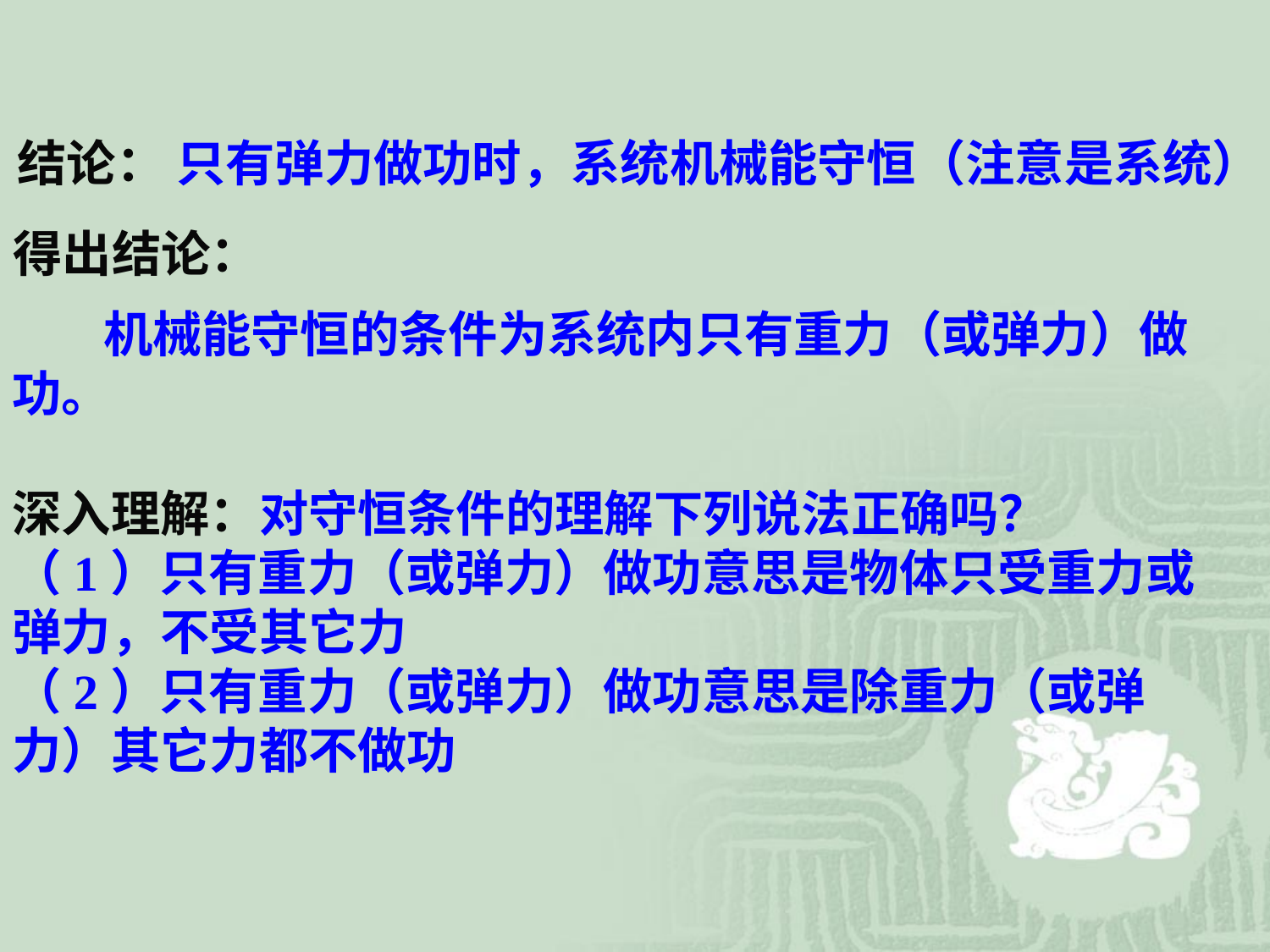

结论： 只有弹力做功时，系统机械能守恒（注意是系统）
得出结论：
机械能守恒的条件为系统内只有重力（或弹力）做功。
深入理解：对守恒条件的理解下列说法正确吗？
（1）只有重力（或弹力）做功意思是物体只受重力或弹力，不受其它力
（2）只有重力（或弹力）做功意思是除重力（或弹力）其它力都不做功